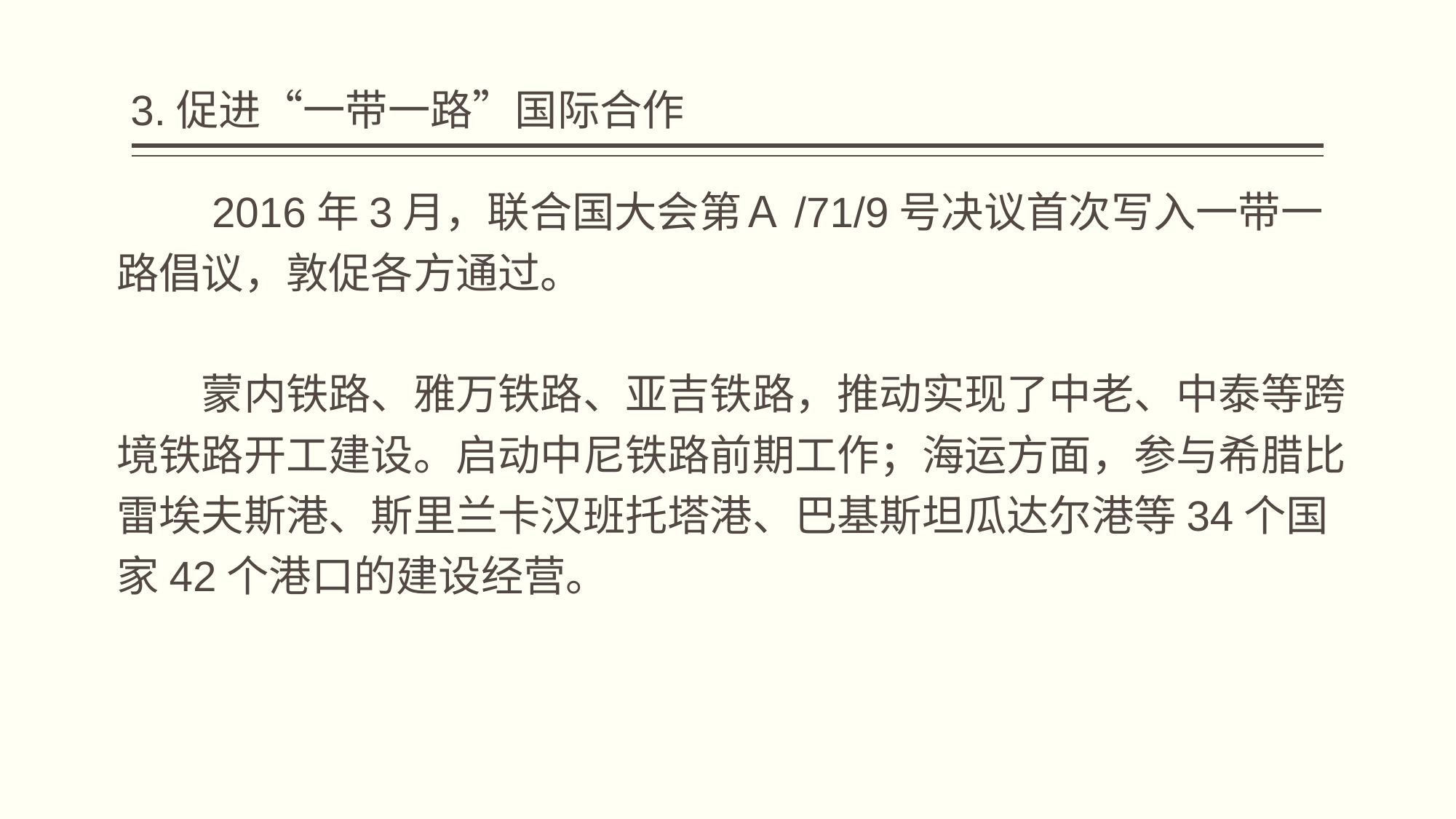

# 3.促进“一带一路”国际合作
　　2016年3月，联合国大会第Ａ/71/9号决议首次写入一带一路倡议，敦促各方通过。

　　蒙内铁路、雅万铁路、亚吉铁路，推动实现了中老、中泰等跨境铁路开工建设。启动中尼铁路前期工作；海运方面，参与希腊比雷埃夫斯港、斯里兰卡汉班托塔港、巴基斯坦瓜达尔港等34个国家42个港口的建设经营。